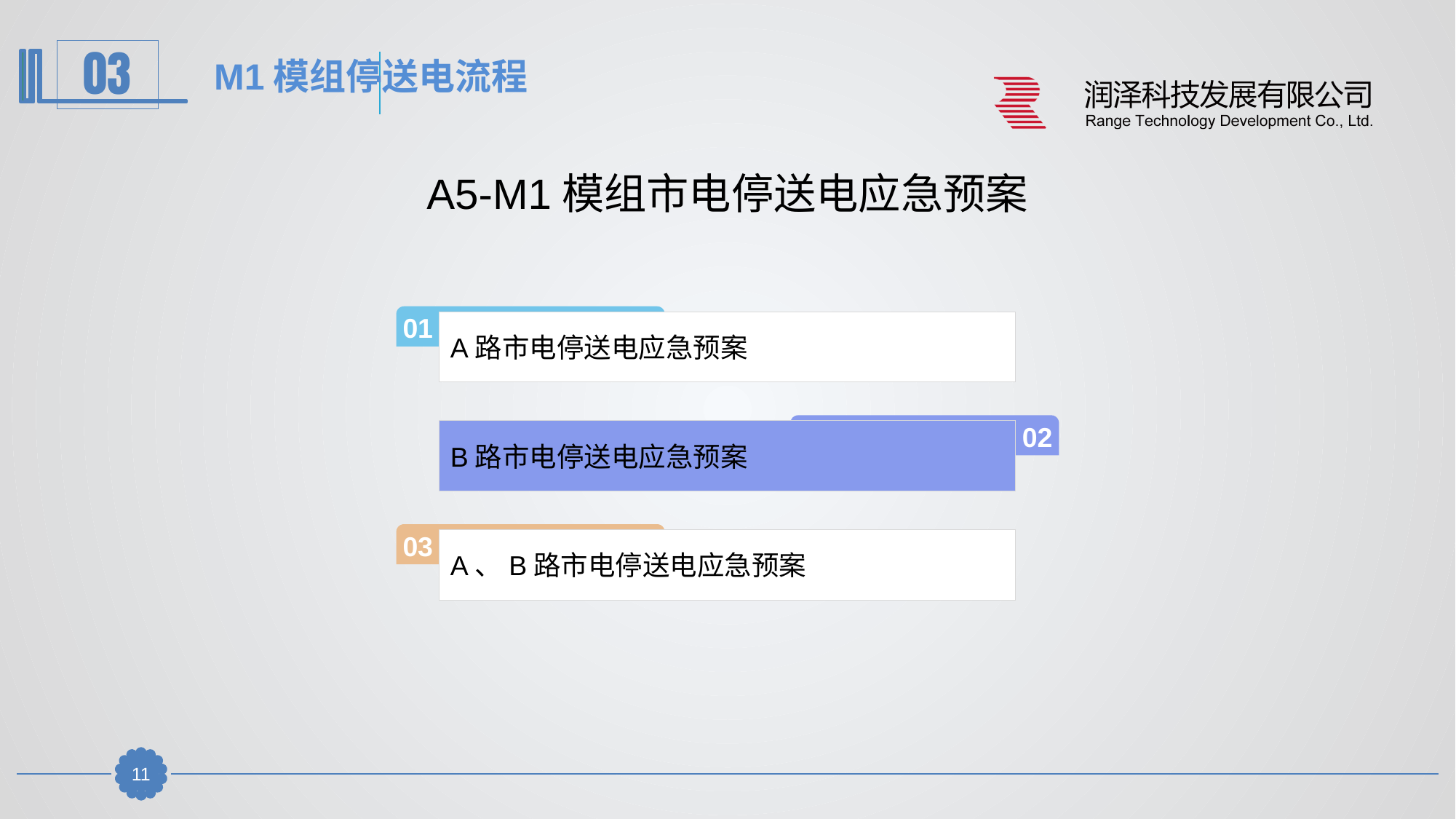

M1模组停送电流程
A5-M1模组市电停送电应急预案
01
A路市电停送电应急预案
02
B路市电停送电应急预案
03
A、B路市电停送电应急预案
11